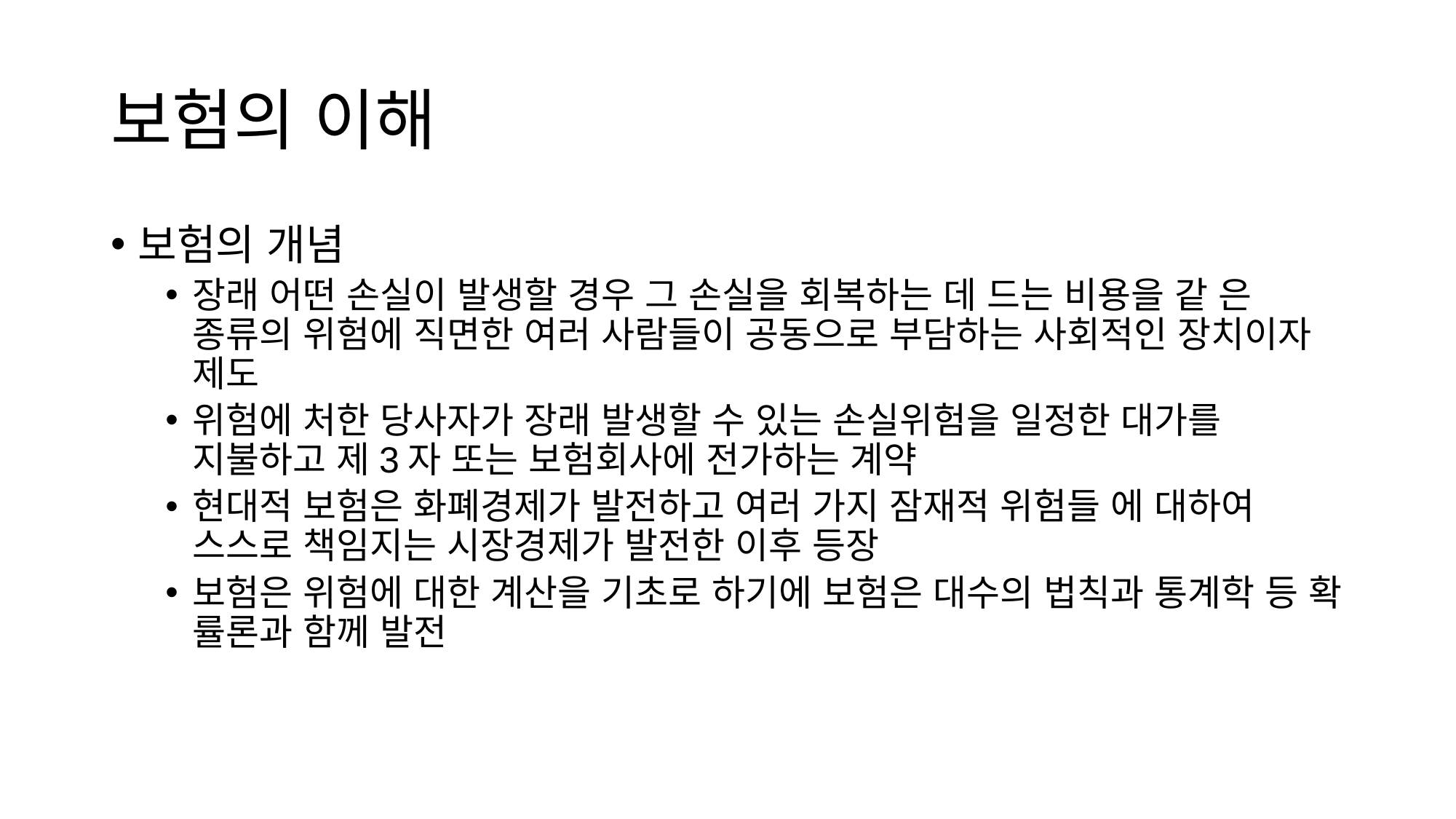

# 보험의 이해
보험의 개념
장래 어떤 손실이 발생할 경우 그 손실을 회복하는 데 드는 비용을 같 은 종류의 위험에 직면한 여러 사람들이 공동으로 부담하는 사회적인 장치이자 제도
위험에 처한 당사자가 장래 발생할 수 있는 손실위험을 일정한 대가를 지불하고 제3자 또는 보험회사에 전가하는 계약
현대적 보험은 화폐경제가 발전하고 여러 가지 잠재적 위험들 에 대하여 스스로 책임지는 시장경제가 발전한 이후 등장
보험은 위험에 대한 계산을 기초로 하기에 보험은 대수의 법칙과 통계학 등 확 률론과 함께 발전